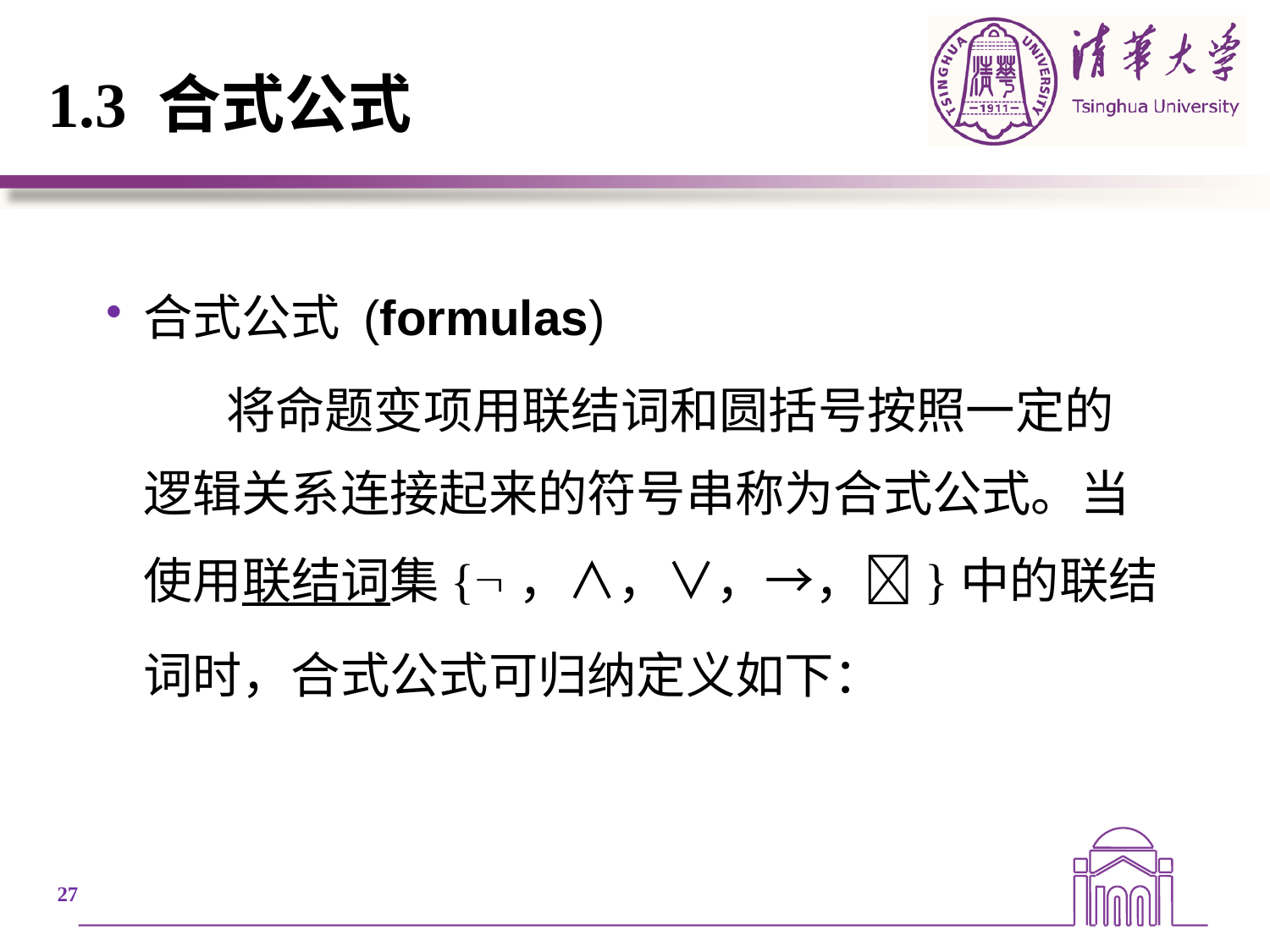

# 1.3 合式公式
合式公式 (formulas)
 　　将命题变项用联结词和圆括号按照一定的逻辑关系连接起来的符号串称为合式公式。当使用联结词集{¬，∧，∨，→，↔}中的联结词时，合式公式可归纳定义如下：